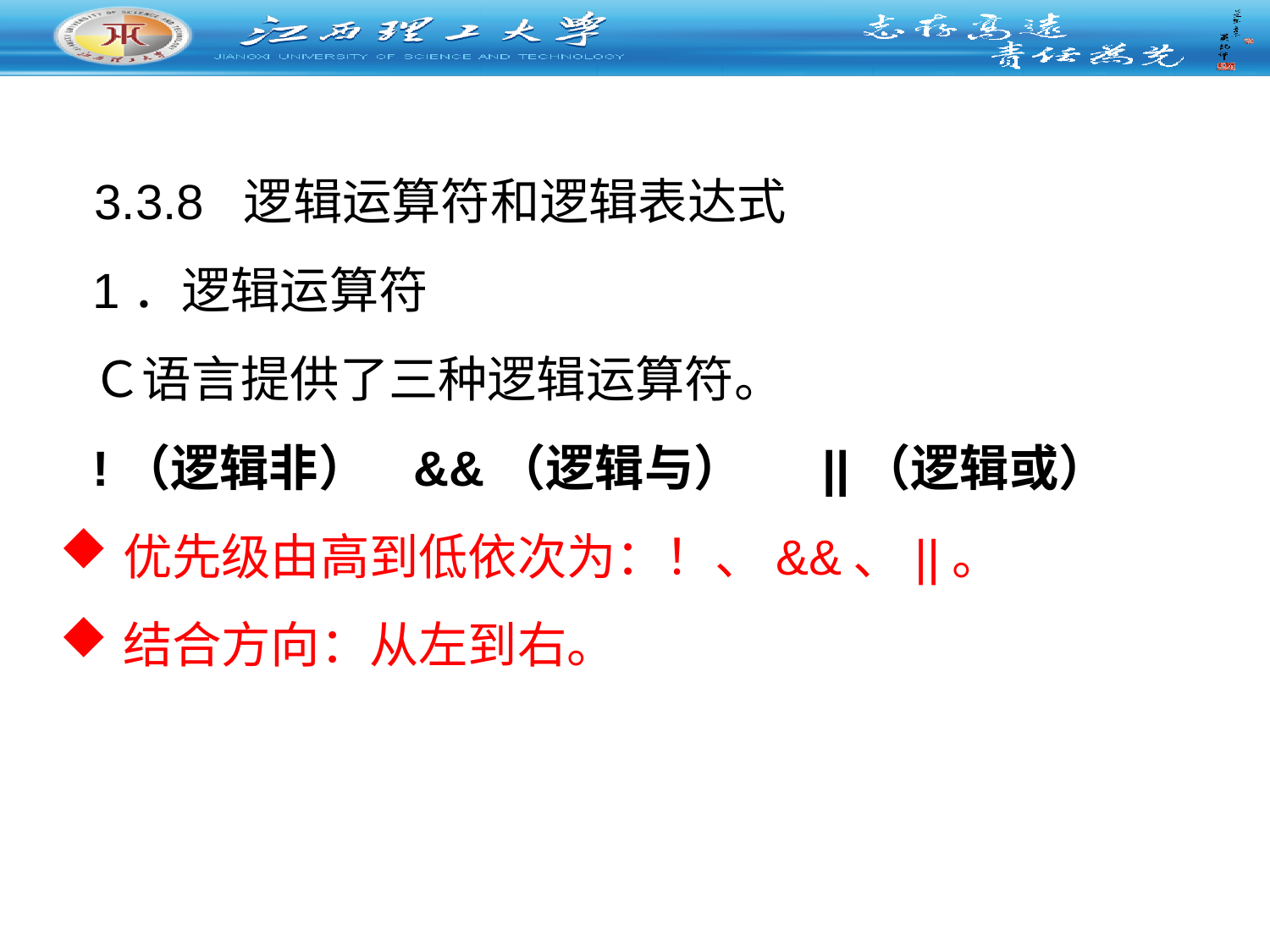

3.3.8  逻辑运算符和逻辑表达式
1．逻辑运算符
Ｃ语言提供了三种逻辑运算符。
!（逻辑非）   &&（逻辑与）      ||（逻辑或）
优先级由高到低依次为：！、&&、||。
结合方向：从左到右。